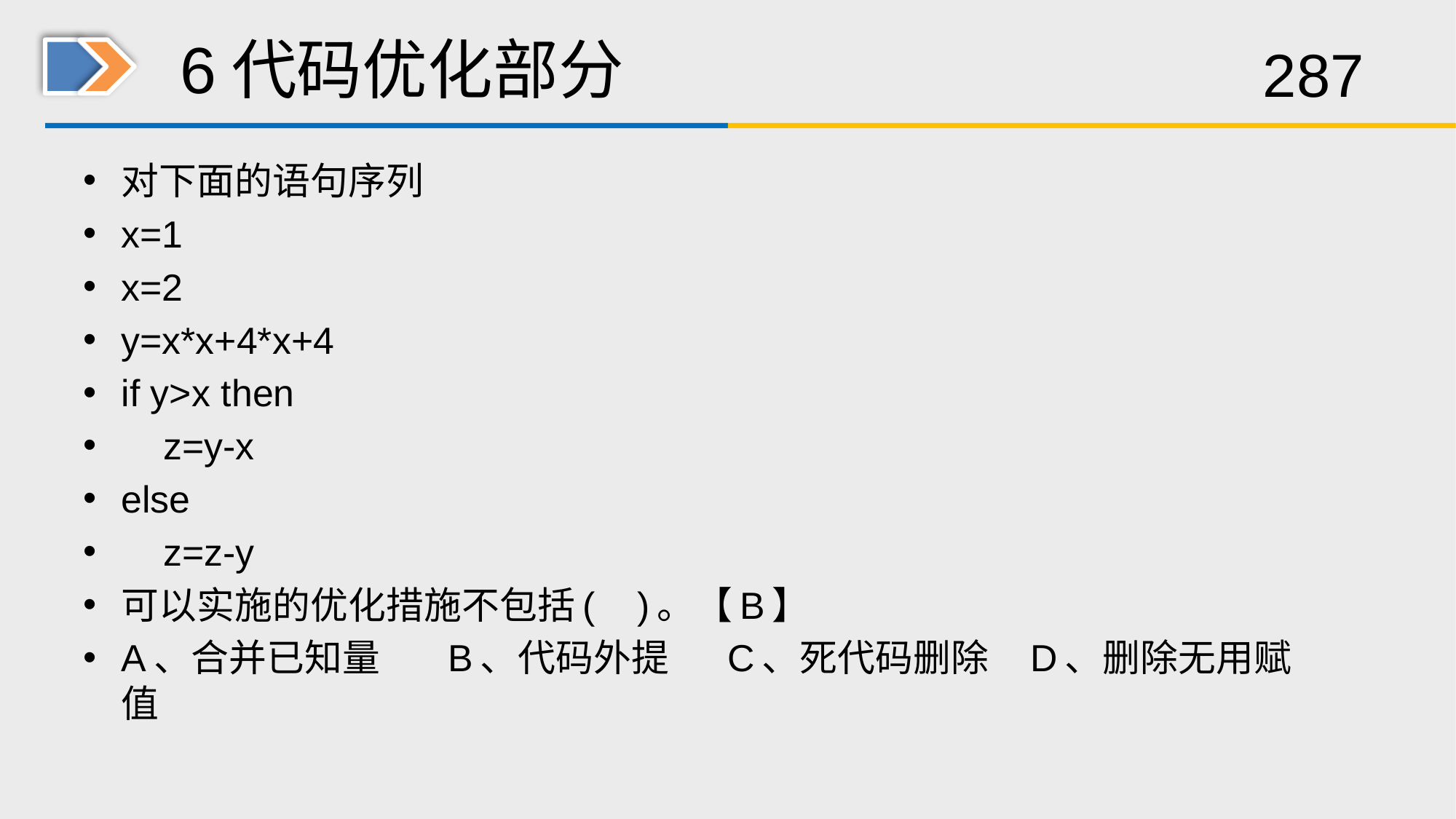

# 6代码优化部分
287
对下面的语句序列
x=1
x=2
y=x*x+4*x+4
if y>x then
    z=y-x
else
    z=z-y
可以实施的优化措施不包括(    )。【B】
A、合并已知量       B、代码外提      C、死代码删除    D、删除无用赋值